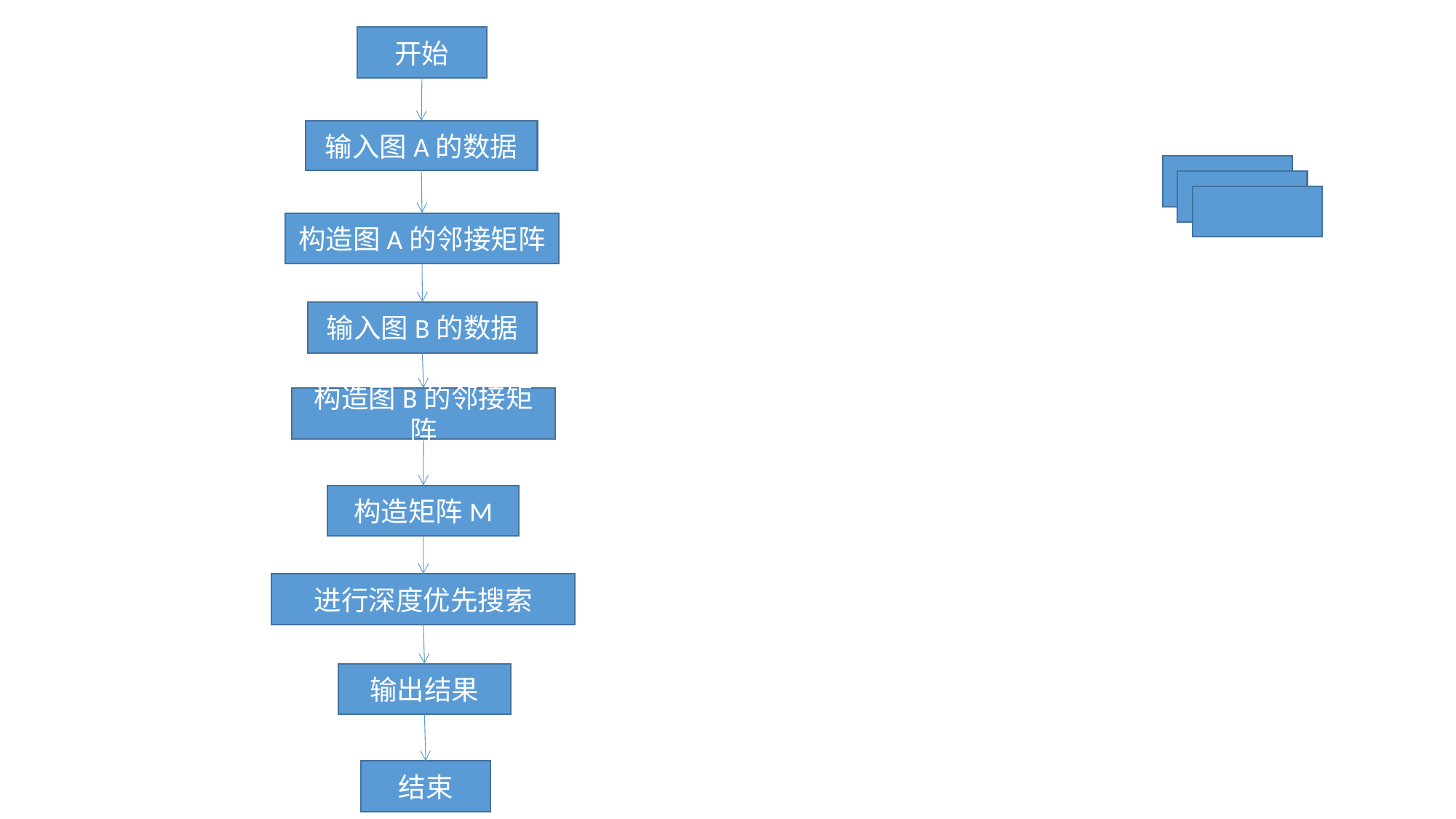

开始
输入图A的数据

构造图A的邻接矩阵
输入图B的数据
构造图B的邻接矩阵
构造矩阵M
进行深度优先搜索
输出结果
结束